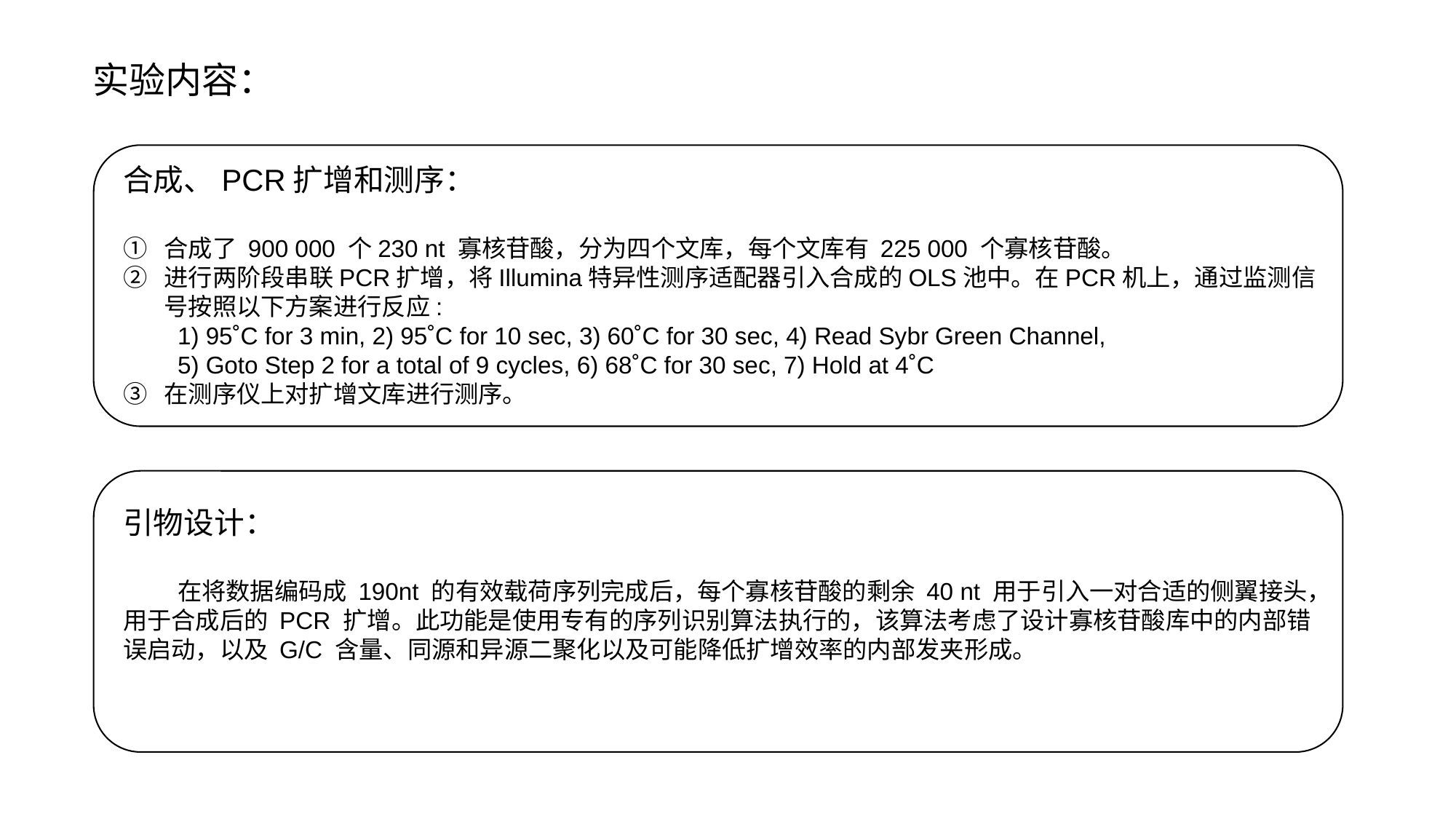

实验内容：

合成、PCR扩增和测序：

合成了 900 000 个230 nt 寡核苷酸，分为四个文库，每个文库有 225 000 个寡核苷酸。
进行两阶段串联PCR扩增，将Illumina特异性测序适配器引入合成的OLS池中。在PCR机上，通过监测信号按照以下方案进行反应:
1) 95˚C for 3 min, 2) 95˚C for 10 sec, 3) 60˚C for 30 sec, 4) Read Sybr Green Channel,
5) Goto Step 2 for a total of 9 cycles, 6) 68˚C for 30 sec, 7) Hold at 4˚C
在测序仪上对扩增文库进行测序。

引物设计：

在将数据编码成 190nt 的有效载荷序列完成后，每个寡核苷酸的剩余 40 nt 用于引入一对合适的侧翼接头，用于合成后的 PCR 扩增。此功能是使用专有的序列识别算法执行的，该算法考虑了设计寡核苷酸库中的内部错误启动，以及 G/C 含量、同源和异源二聚化以及可能降低扩增效率的内部发夹形成。